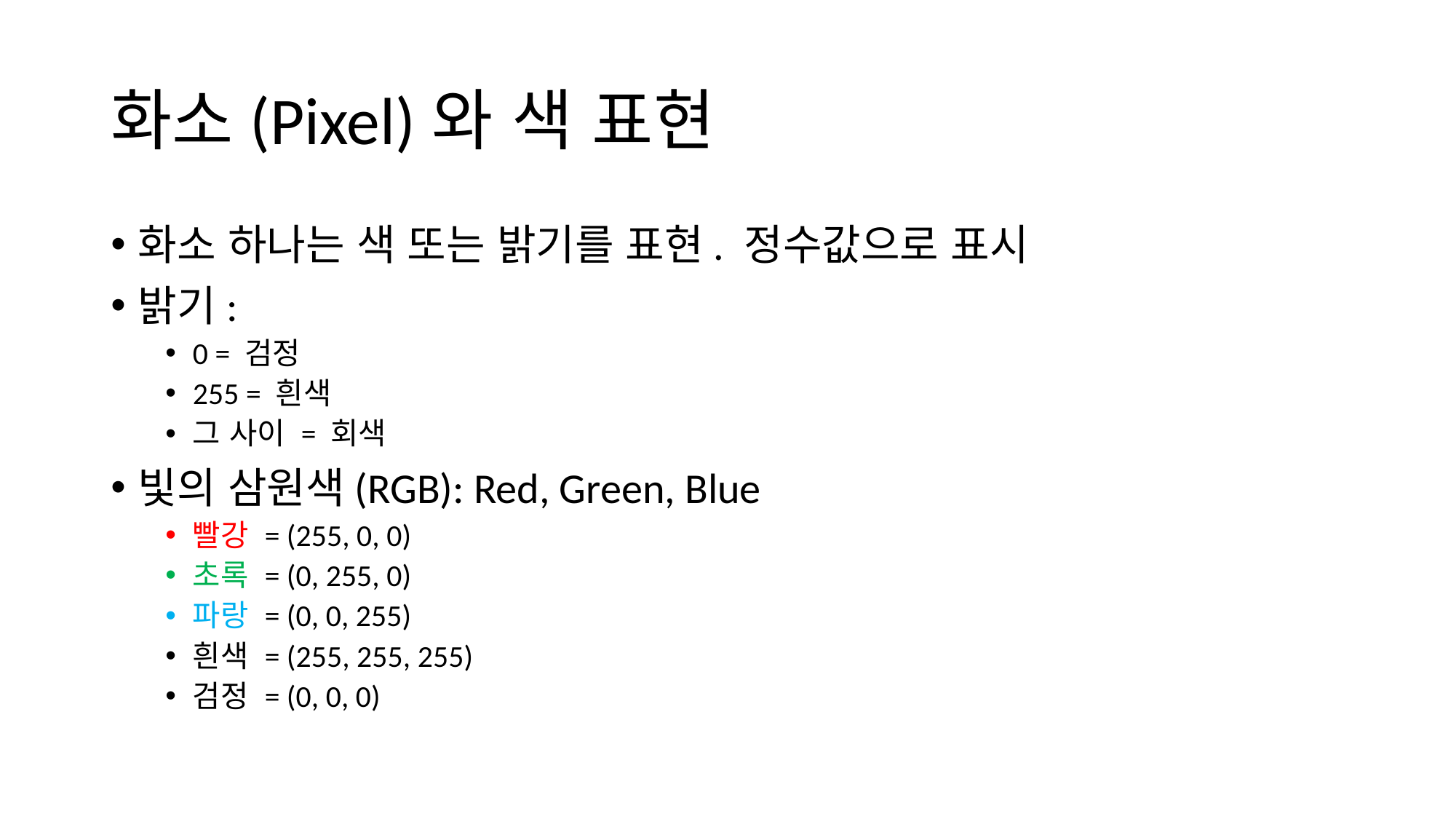

# 화소(Pixel)와 색 표현
화소 하나는 색 또는 밝기를 표현. 정수값으로 표시
밝기:
0 = 검정
255 = 흰색
그 사이 = 회색
빛의 삼원색(RGB): Red, Green, Blue
빨강 = (255, 0, 0)
초록 = (0, 255, 0)
파랑 = (0, 0, 255)
흰색 = (255, 255, 255)
검정 = (0, 0, 0)